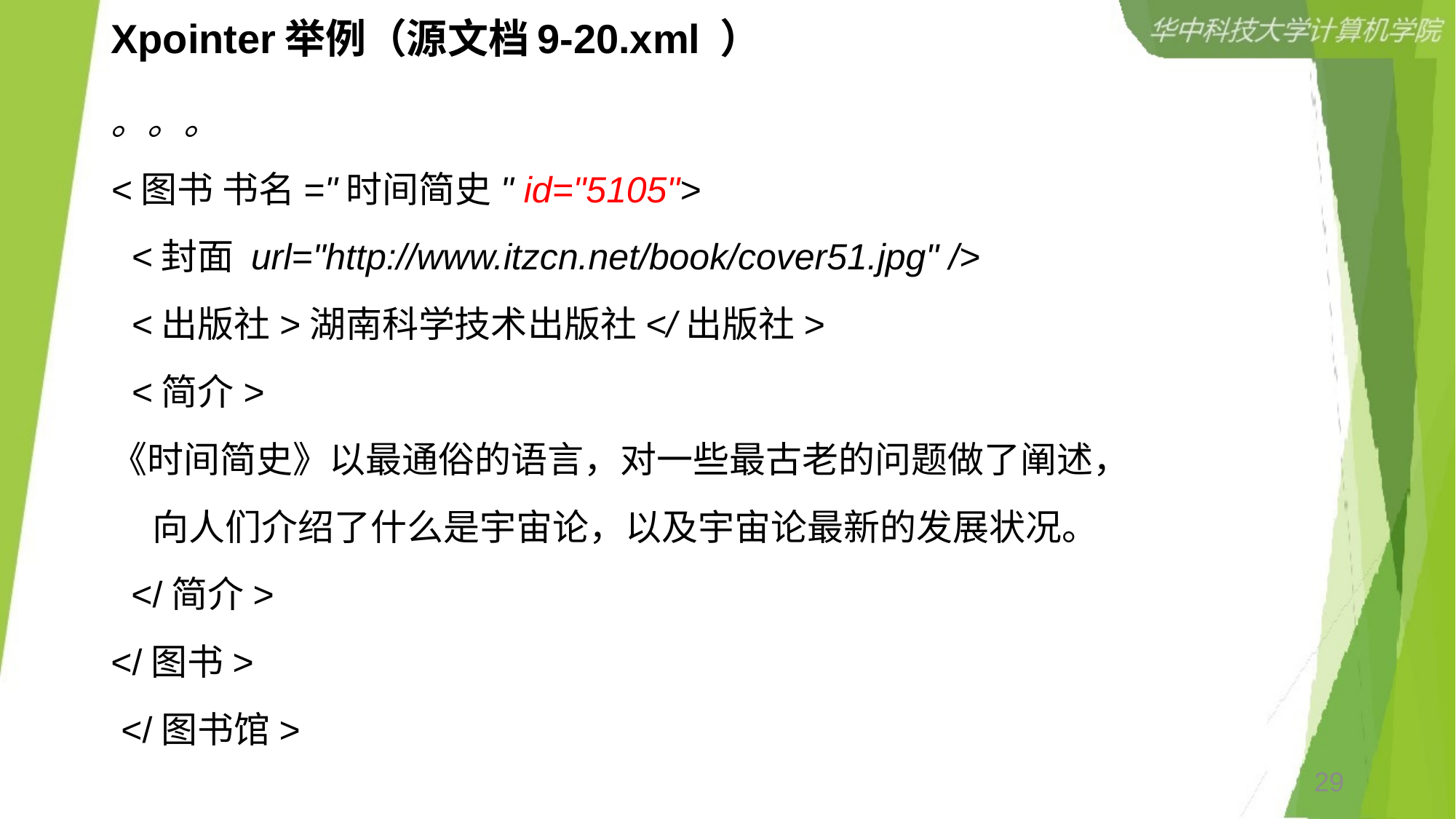

# Xpointer举例（源文档9-20.xml ）
。。。
<图书 书名="时间简史" id="5105">
  <封面 url="http://www.itzcn.net/book/cover51.jpg" />
  <出版社>湖南科学技术出版社</出版社>
  <简介>
《时间简史》以最通俗的语言，对一些最古老的问题做了阐述，
    向人们介绍了什么是宇宙论，以及宇宙论最新的发展状况。
  </简介>
</图书>
 </图书馆>
29